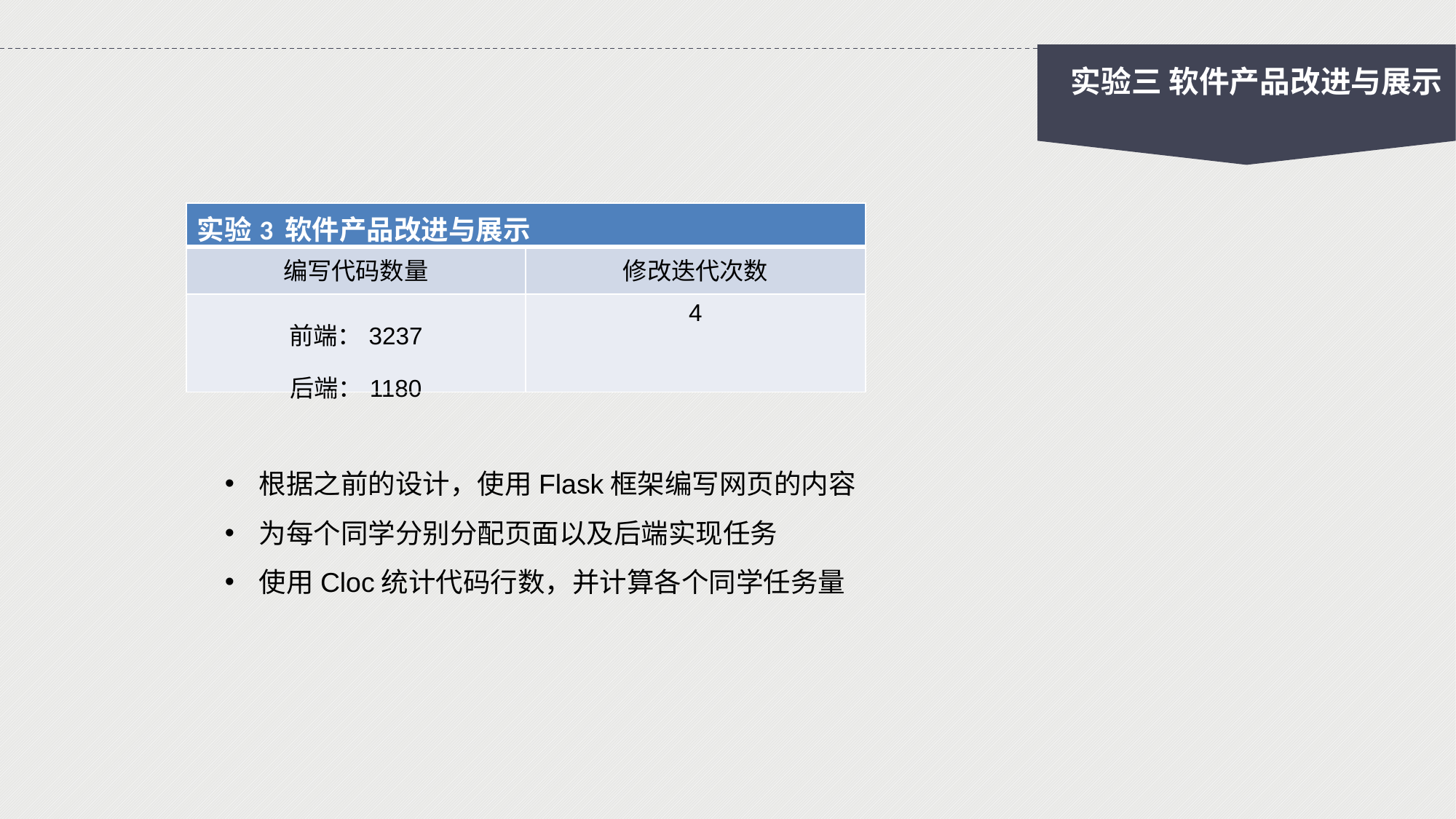

实验三 软件产品改进与展示
| 实验3 软件产品改进与展示 |  |
| --- | --- |
| 编写代码数量 | 修改迭代次数 |
| 前端：3237 后端：1180 | 4 |
根据之前的设计，使用Flask框架编写网页的内容
为每个同学分别分配页面以及后端实现任务
使用Cloc统计代码行数，并计算各个同学任务量